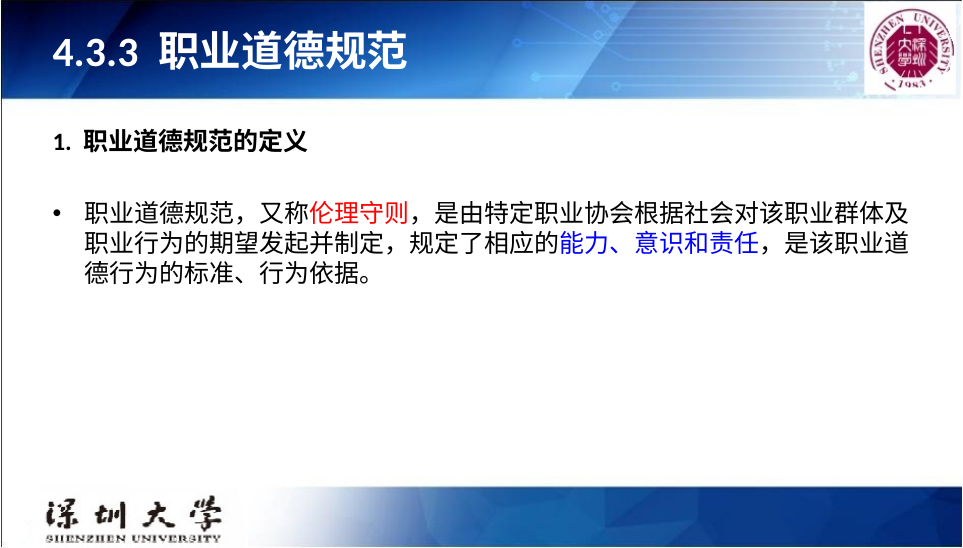

# 4.3.3 职业道德规范
1. 职业道德规范的定义

职业道德规范，又称伦理守则，是由特定职业协会根据社会对该职业群体及职业行为的期望发起并制定，规定了相应的能力、意识和责任，是该职业道德行为的标准、行为依据。
148